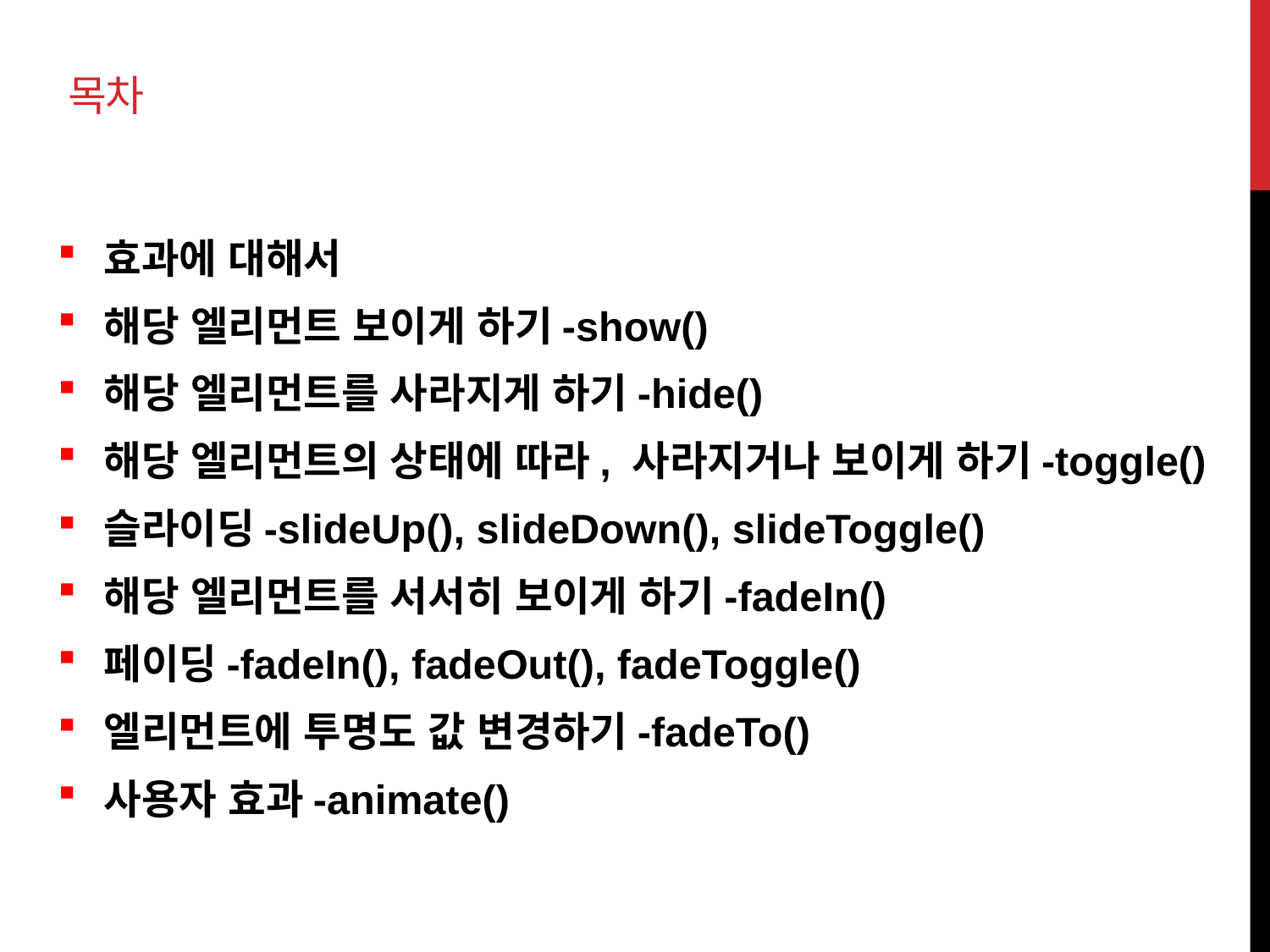

# 목차
효과에 대해서
해당 엘리먼트 보이게 하기-show()
해당 엘리먼트를 사라지게 하기-hide()
해당 엘리먼트의 상태에 따라, 사라지거나 보이게 하기-toggle()
슬라이딩-slideUp(), slideDown(), slideToggle()
해당 엘리먼트를 서서히 보이게 하기-fadeIn()
페이딩-fadeIn(), fadeOut(), fadeToggle()
엘리먼트에 투명도 값 변경하기-fadeTo()
사용자 효과-animate()